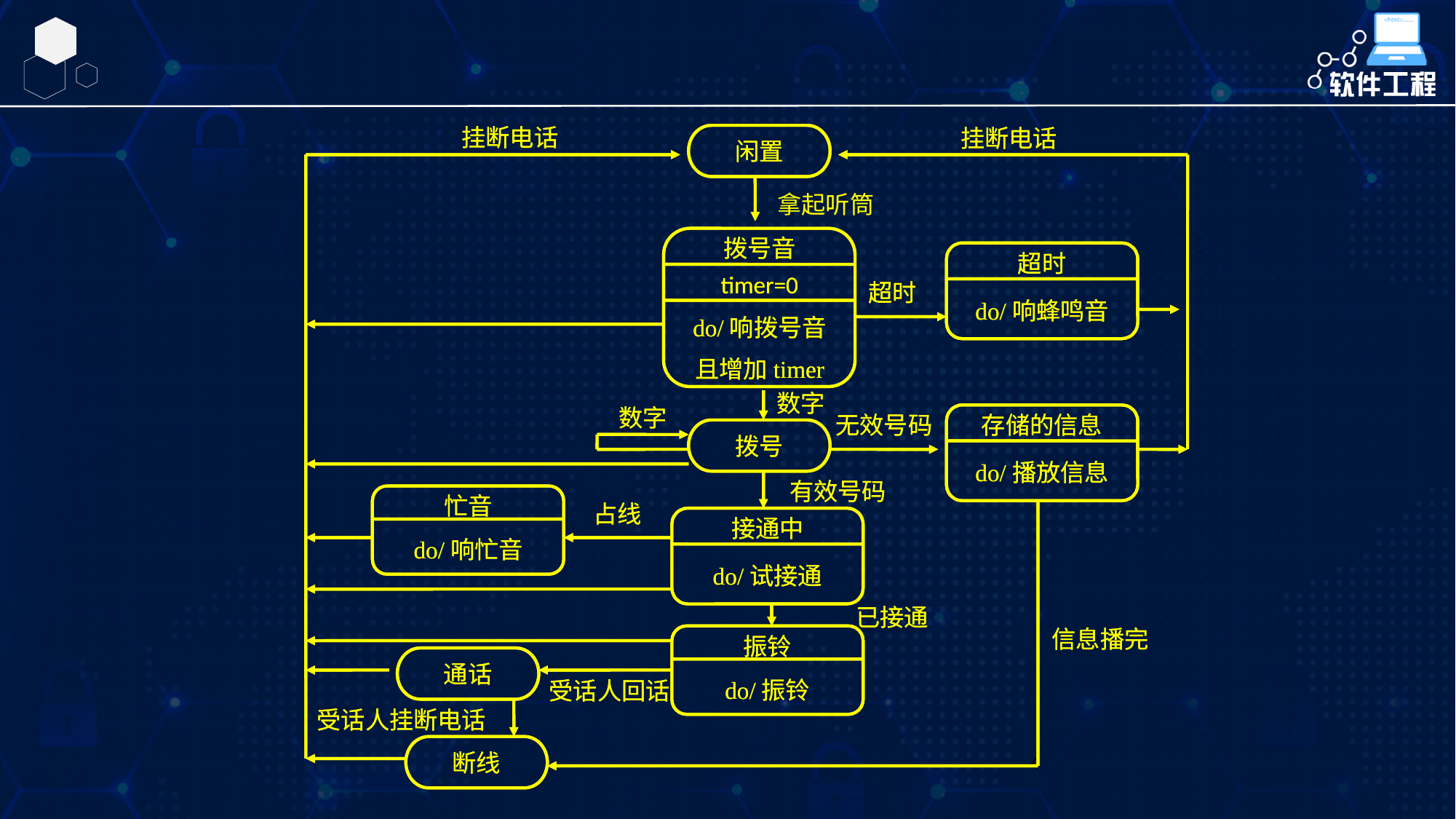

挂断电话
挂断电话
挂断电话
挂断电话
闲置
闲置

拿起听筒
拨号音

timer=0

do/响拨号音
且增加timer
拨号音

timer=0

do/响拨号音
且增加timer

超时

do/响蜂鸣音

超时

do/响蜂鸣音
超时
超时

数字
数字

数字
数字
无效号码
无效号码

存储的信息

do/播放信息

存储的信息

do/播放信息
拨号
拨号

有效号码
有效号码

忙音

do/响忙音
忙音

do/响忙音
占线
占线

接通中

do/试接通

接通中

do/试接通

已接通
已接通

信息播完
信息播完
振铃

do/振铃
振铃

do/振铃

通话
通话
受话人回话
受话人回话

受话人挂断电话
受话人挂断电话

断线
断线

4